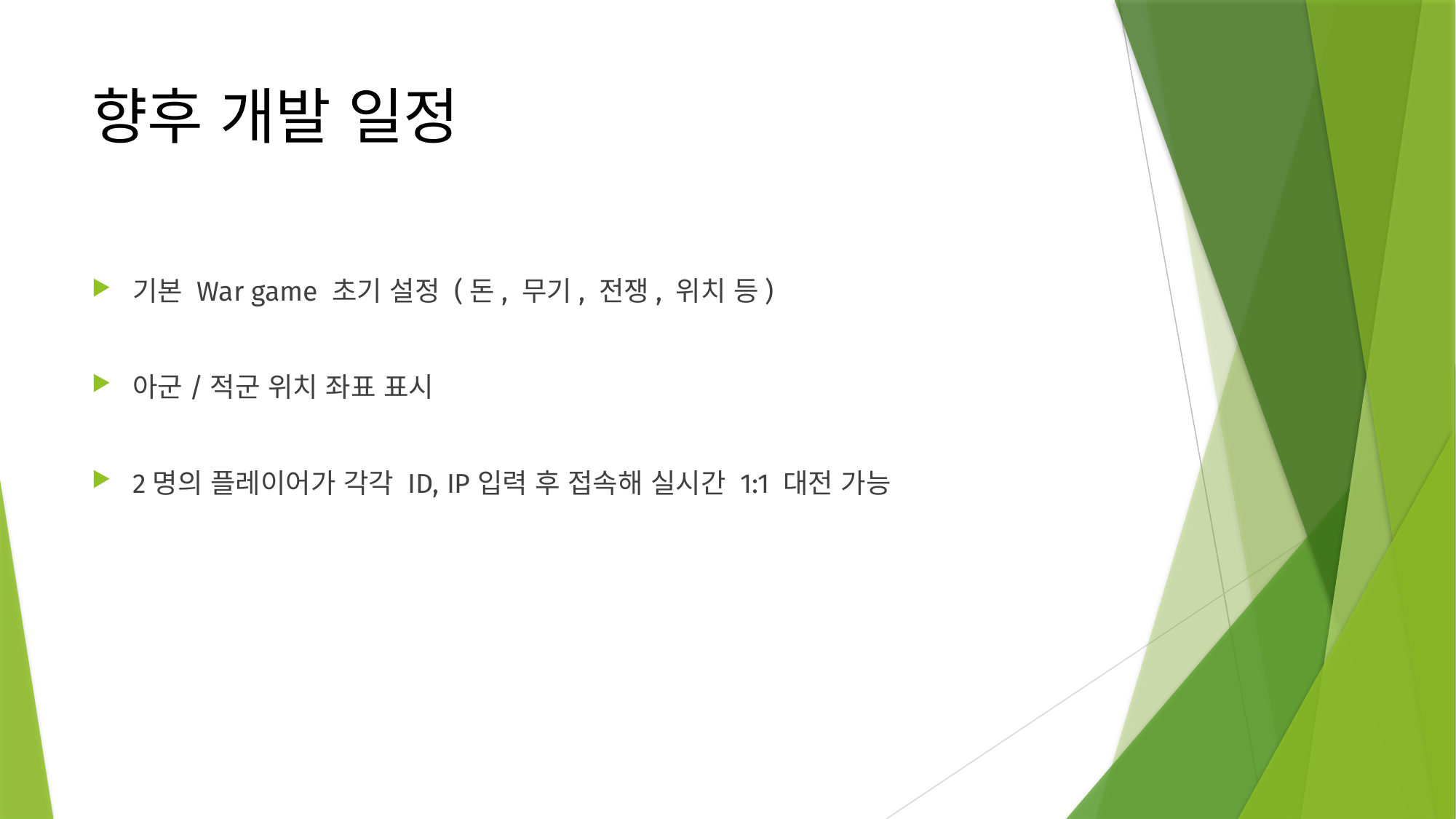

# 향후 개발 일정
기본 War game 초기 설정 (돈, 무기, 전쟁, 위치 등)

아군/적군 위치 좌표 표시

2명의 플레이어가 각각 ID, IP입력 후 접속해 실시간 1:1 대전 가능